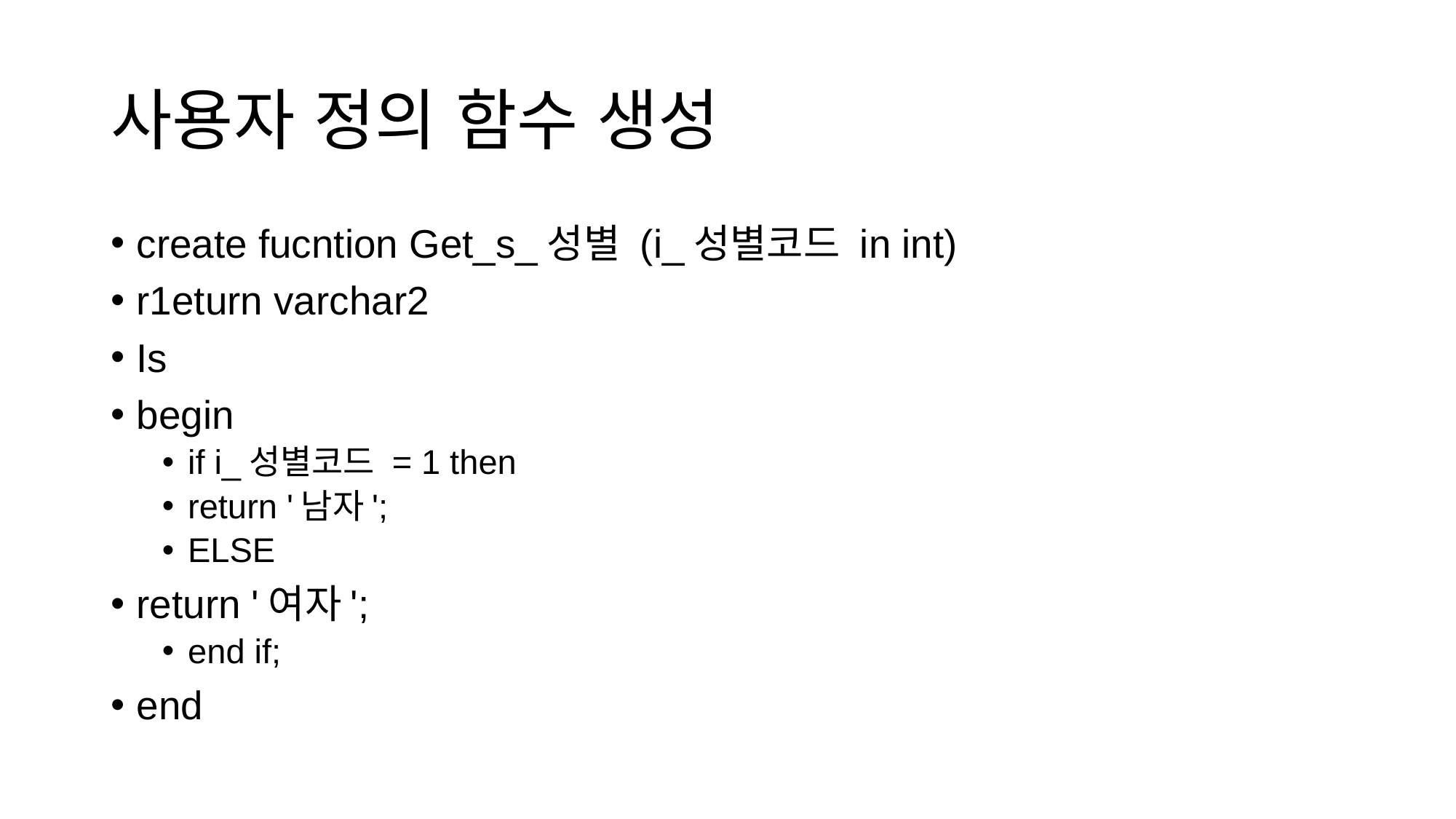

# 사용자 정의 함수 생성
create fucntion Get_s_성별 (i_성별코드 in int)
r1eturn varchar2
Is
begin
if i_성별코드 = 1 then
return '남자';
ELSE
return '여자';
end if;
end